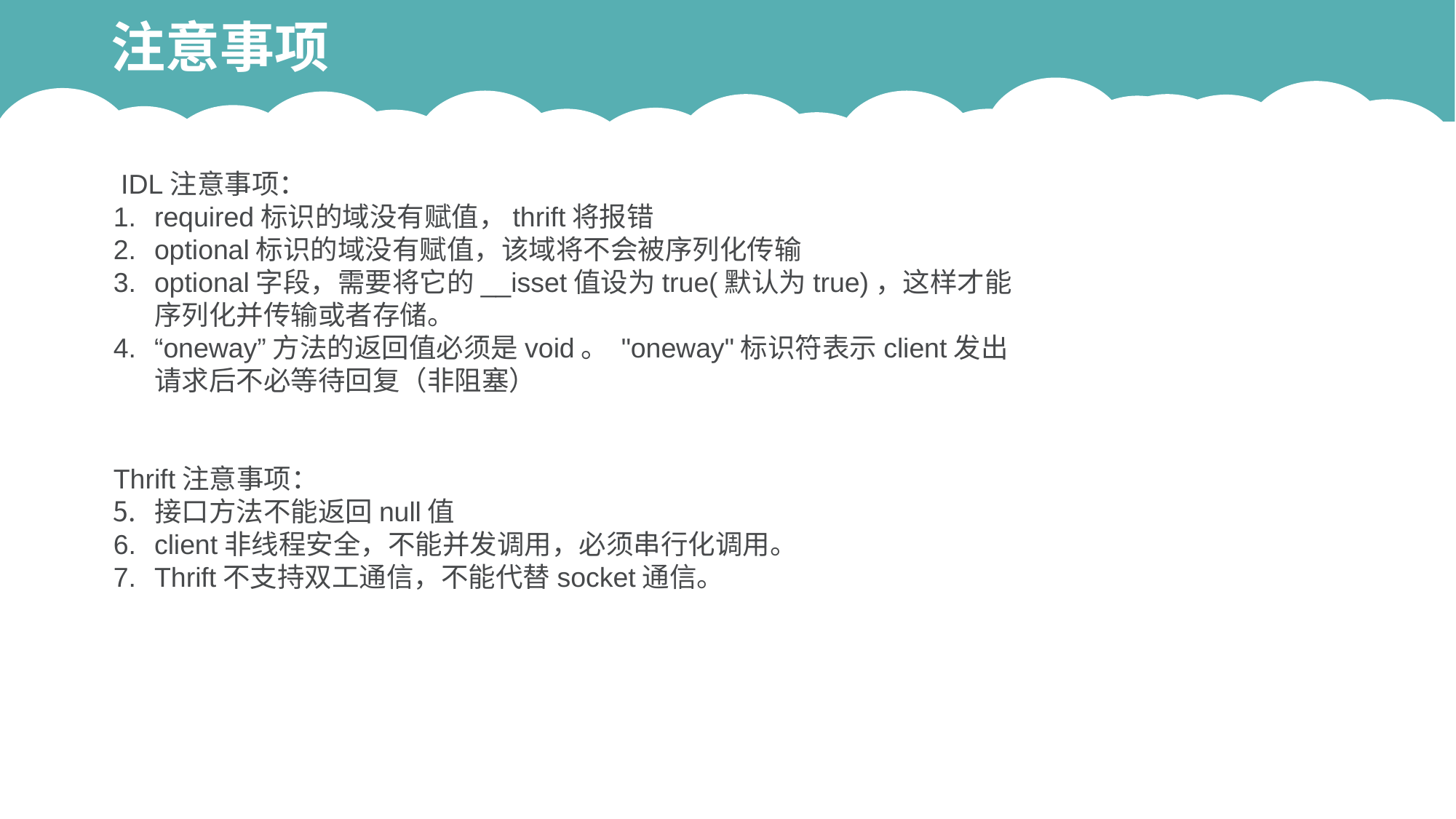

# 注意事项
 IDL注意事项：
required标识的域没有赋值，thrift将报错
optional标识的域没有赋值，该域将不会被序列化传输
optional字段，需要将它的__isset值设为true(默认为true)，这样才能序列化并传输或者存储。
“oneway”方法的返回值必须是void。 "oneway"标识符表示client发出请求后不必等待回复（非阻塞）

Thrift注意事项：
接口方法不能返回null值
client非线程安全，不能并发调用，必须串行化调用。
Thrift不支持双工通信，不能代替socket通信。